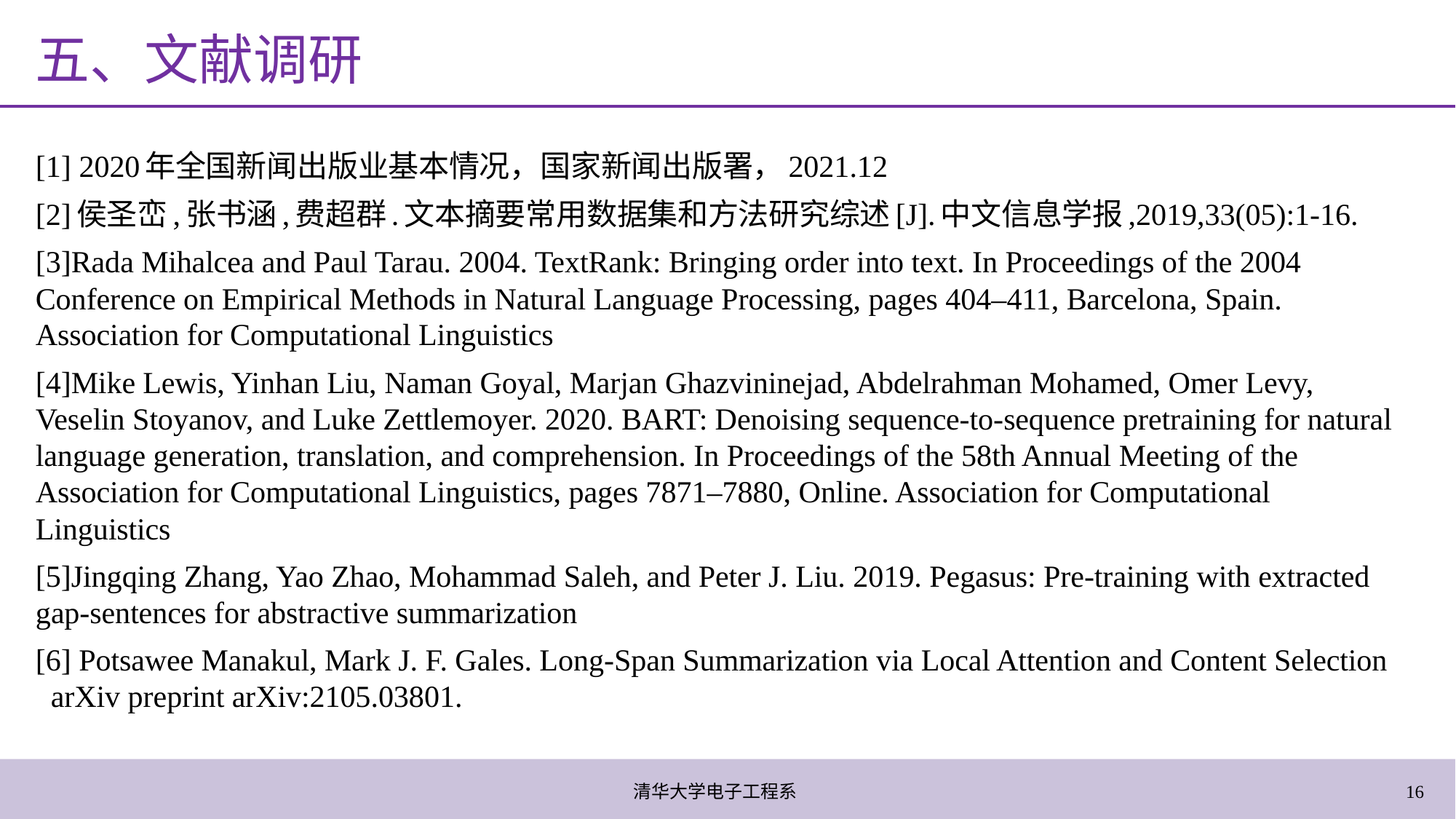

# 五、文献调研
[1] 2020年全国新闻出版业基本情况，国家新闻出版署，2021.12
[2]侯圣峦,张书涵,费超群.文本摘要常用数据集和方法研究综述[J].中文信息学报,2019,33(05):1-16.
[3]Rada Mihalcea and Paul Tarau. 2004. TextRank: Bringing order into text. In Proceedings of the 2004 Conference on Empirical Methods in Natural Language Processing, pages 404–411, Barcelona, Spain. Association for Computational Linguistics
[4]Mike Lewis, Yinhan Liu, Naman Goyal, Marjan Ghazvininejad, Abdelrahman Mohamed, Omer Levy, Veselin Stoyanov, and Luke Zettlemoyer. 2020. BART: Denoising sequence-to-sequence pretraining for natural language generation, translation, and comprehension. In Proceedings of the 58th Annual Meeting of the Association for Computational Linguistics, pages 7871–7880, Online. Association for Computational Linguistics
[5]Jingqing Zhang, Yao Zhao, Mohammad Saleh, and Peter J. Liu. 2019. Pegasus: Pre-training with extracted gap-sentences for abstractive summarization
[6] Potsawee Manakul, Mark J. F. Gales. Long-Span Summarization via Local Attention and Content Selection    arXiv preprint arXiv:2105.03801.

清华大学电子工程系
16